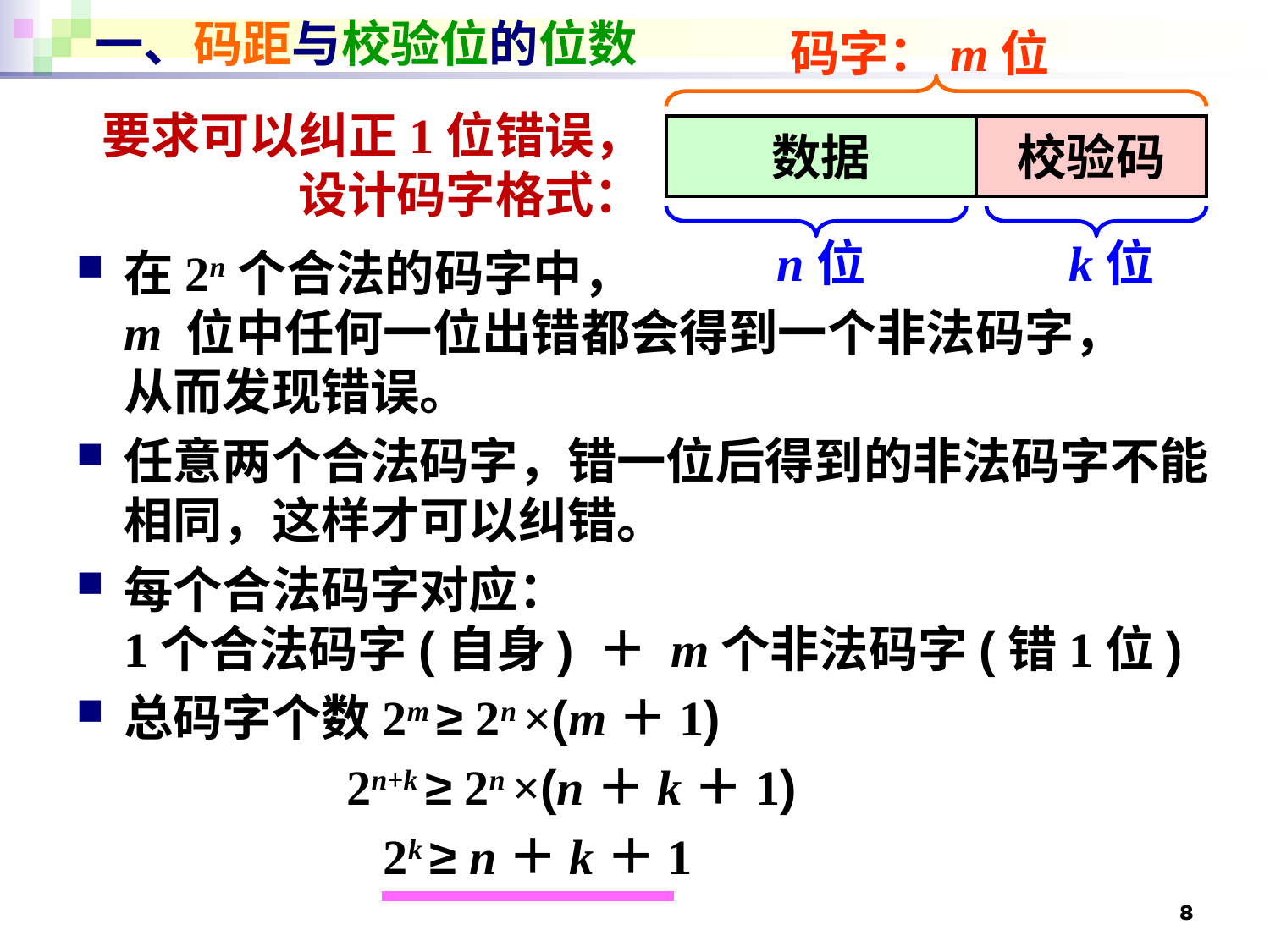

# 一、码距与校验位的位数
码字：m位

要求可以纠正1位错误，
设计码字格式：

数据
校验码
n位
k位
在2n个合法的码字中，
m 位中任何一位出错都会得到一个非法码字，
从而发现错误。
任意两个合法码字，错一位后得到的非法码字不能相同，这样才可以纠错。
每个合法码字对应：
1个合法码字(自身) ＋ m个非法码字(错1位)
总码字个数2m ≥ 2n ×(m＋1)
                  2n+k ≥ 2n ×(n＋k＋1)
                     2k ≥ n＋k＋1
8